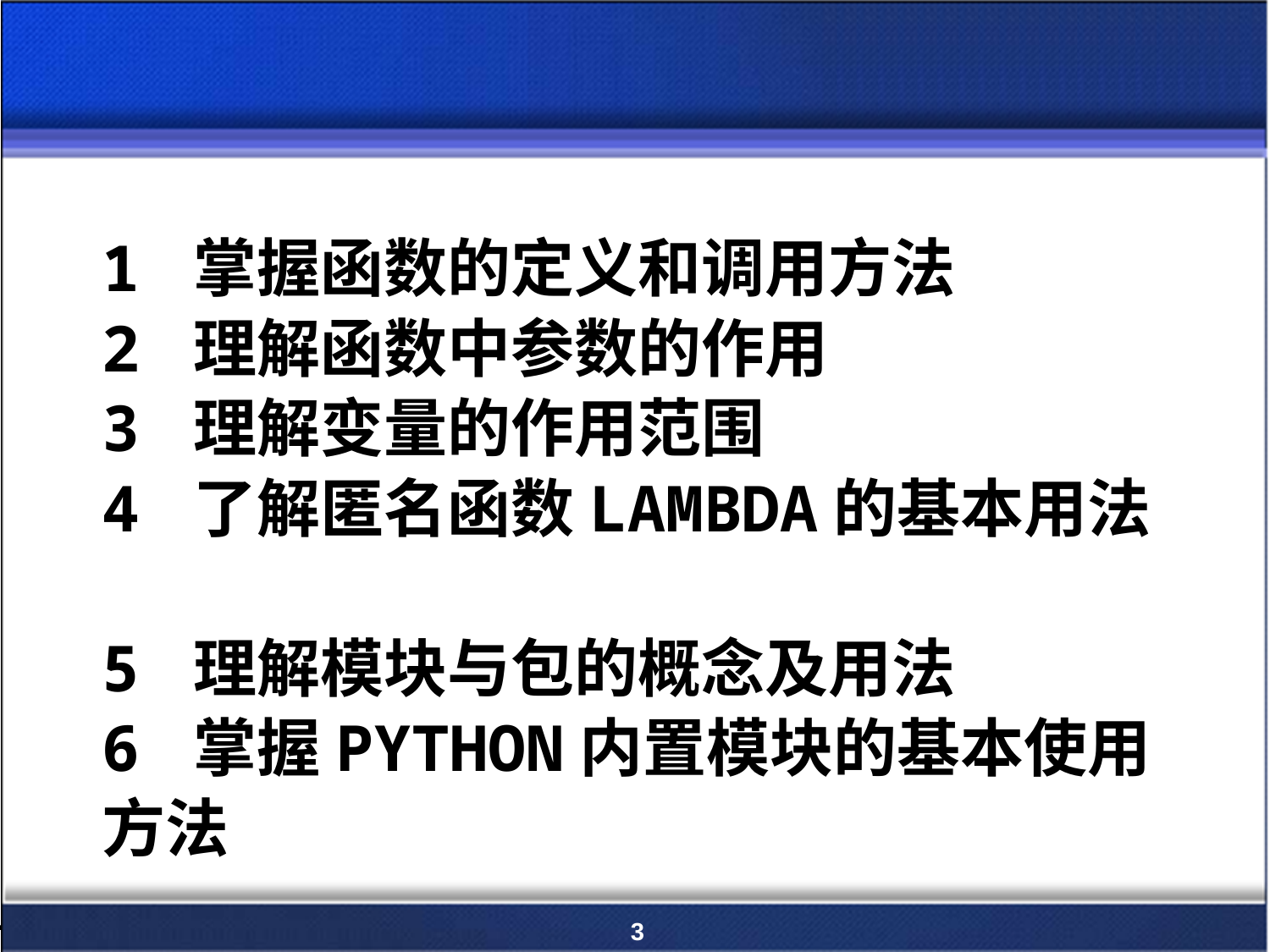

# 1 掌握函数的定义和调用方法 2 理解函数中参数的作用 3 理解变量的作用范围 4 了解匿名函数lambda的基本用法 5 理解模块与包的概念及用法 6 掌握Python内置模块的基本使用方法
3